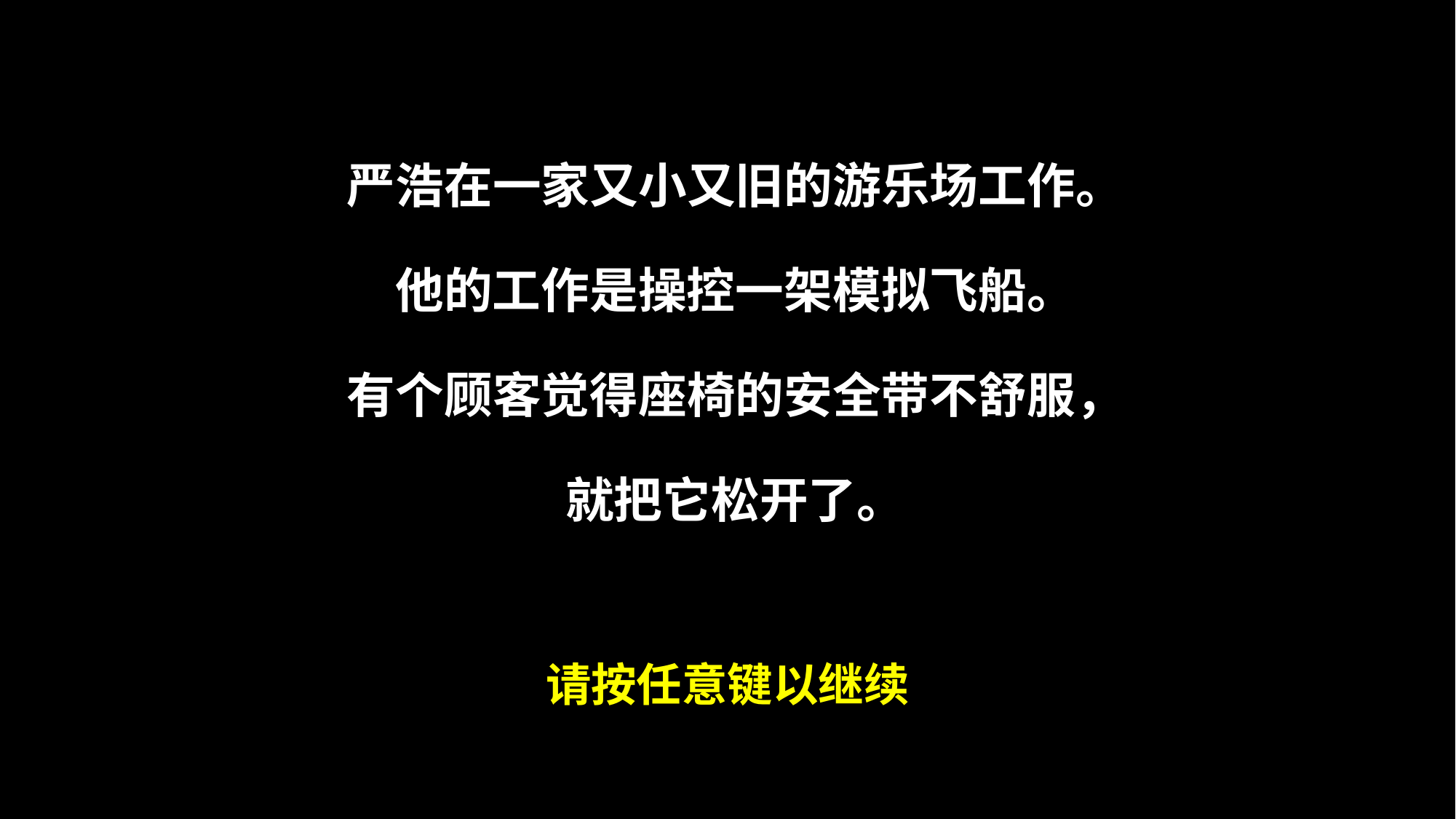

# 严浩在一家又小又旧的游乐场工作。 他的工作是操控一架模拟飞船。 有个顾客觉得座椅的安全带不舒服， 就把它松开了。
请按任意键以继续